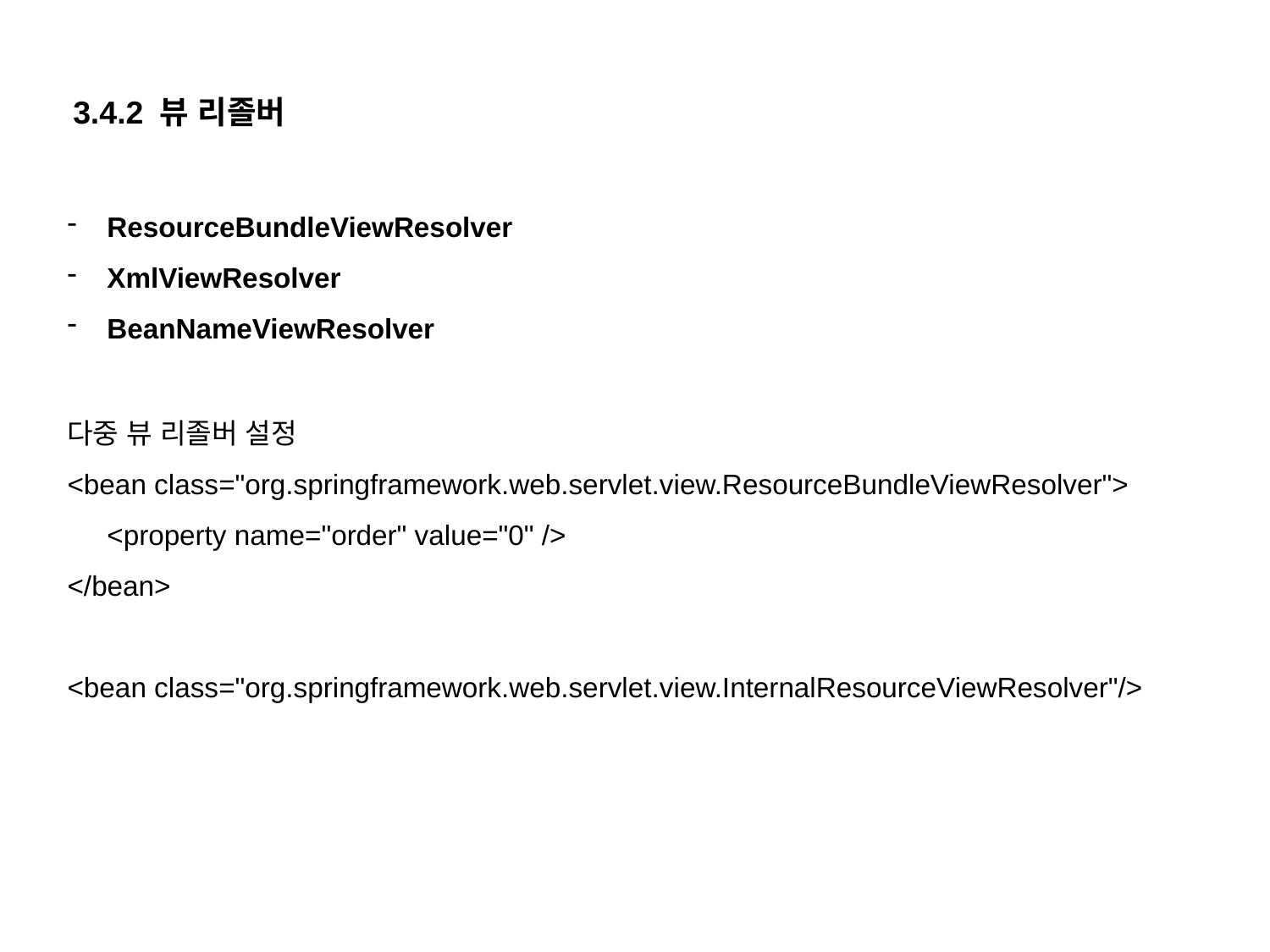

3.4.2 뷰 리졸버
ResourceBundleViewResolver
XmlViewResolver
BeanNameViewResolver
다중 뷰 리졸버 설정
<bean class="org.springframework.web.servlet.view.ResourceBundleViewResolver">
	<property name="order" value="0" />
</bean>

<bean class="org.springframework.web.servlet.view.InternalResourceViewResolver"/>